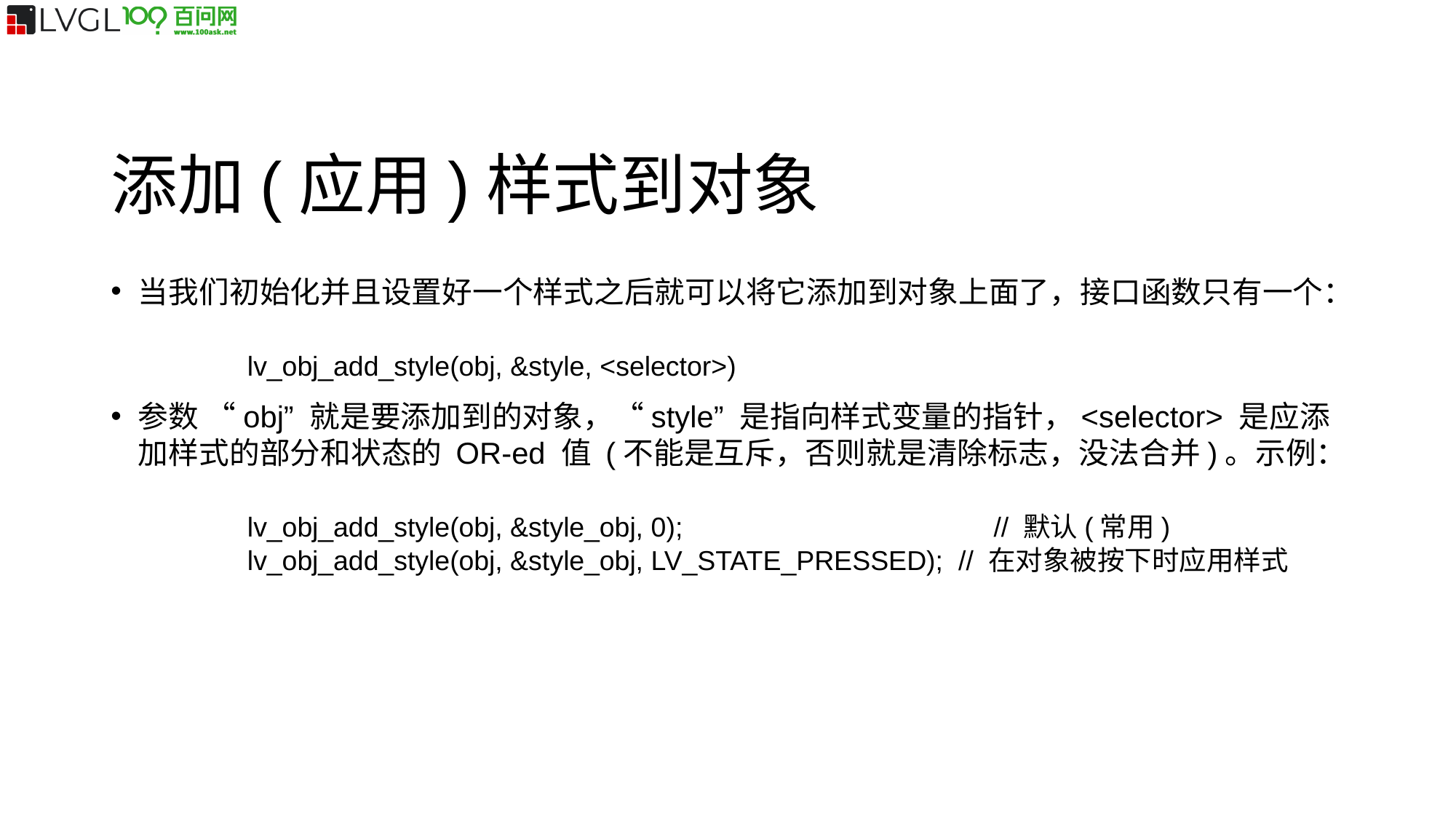

添加(应用)样式到对象
当我们初始化并且设置好一个样式之后就可以将它添加到对象上面了，接口函数只有一个：
	lv_obj_add_style(obj, &style, <selector>)
参数 “obj” 就是要添加到的对象，“style” 是指向样式变量的指针，<selector> 是应添加样式的部分和状态的 OR-ed 值 (不能是互斥，否则就是清除标志，没法合并)。示例：
	lv_obj_add_style(obj, &style_obj, 0);   		            // 默认(常用)
	lv_obj_add_style(obj, &style_obj, LV_STATE_PRESSED);  // 在对象被按下时应用样式